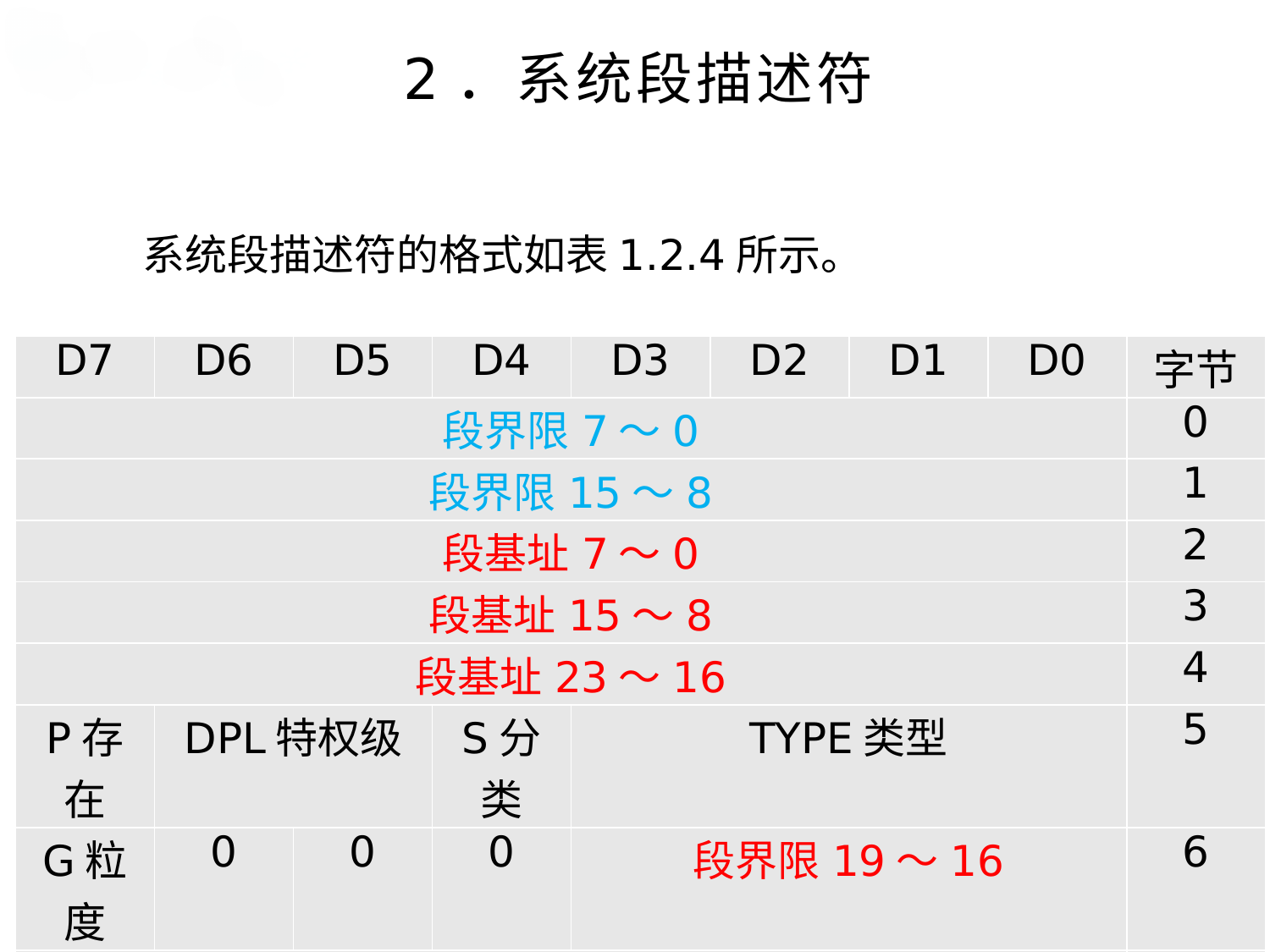

# 2．系统段描述符
系统段描述符的格式如表1.2.4所示。

| D7 | D6 | D5 | D4 | D3 | D2 | D1 | D0 | 字节 |
| --- | --- | --- | --- | --- | --- | --- | --- | --- |
| 段界限7～0 |  |  |  |  |  |  |  | 0 |
| 段界限15～8 |  |  |  |  |  |  |  | 1 |
| 段基址7～0 |  |  |  |  |  |  |  | 2 |
| 段基址15～8 |  |  |  |  |  |  |  | 3 |
| 段基址23～16 |  |  |  |  |  |  |  | 4 |
| P存在 | DPL特权级 |  | S分类 | TYPE类型 |  |  |  | 5 |
| G粒度 | 0 | 0 | 0 | 段界限19～16 |  |  |  | 6 |
| 段基址31～24 |  |  |  |  |  |  |  | 7 |
24
2016/5/8
吉林大学 微型计算机原理与接口技术